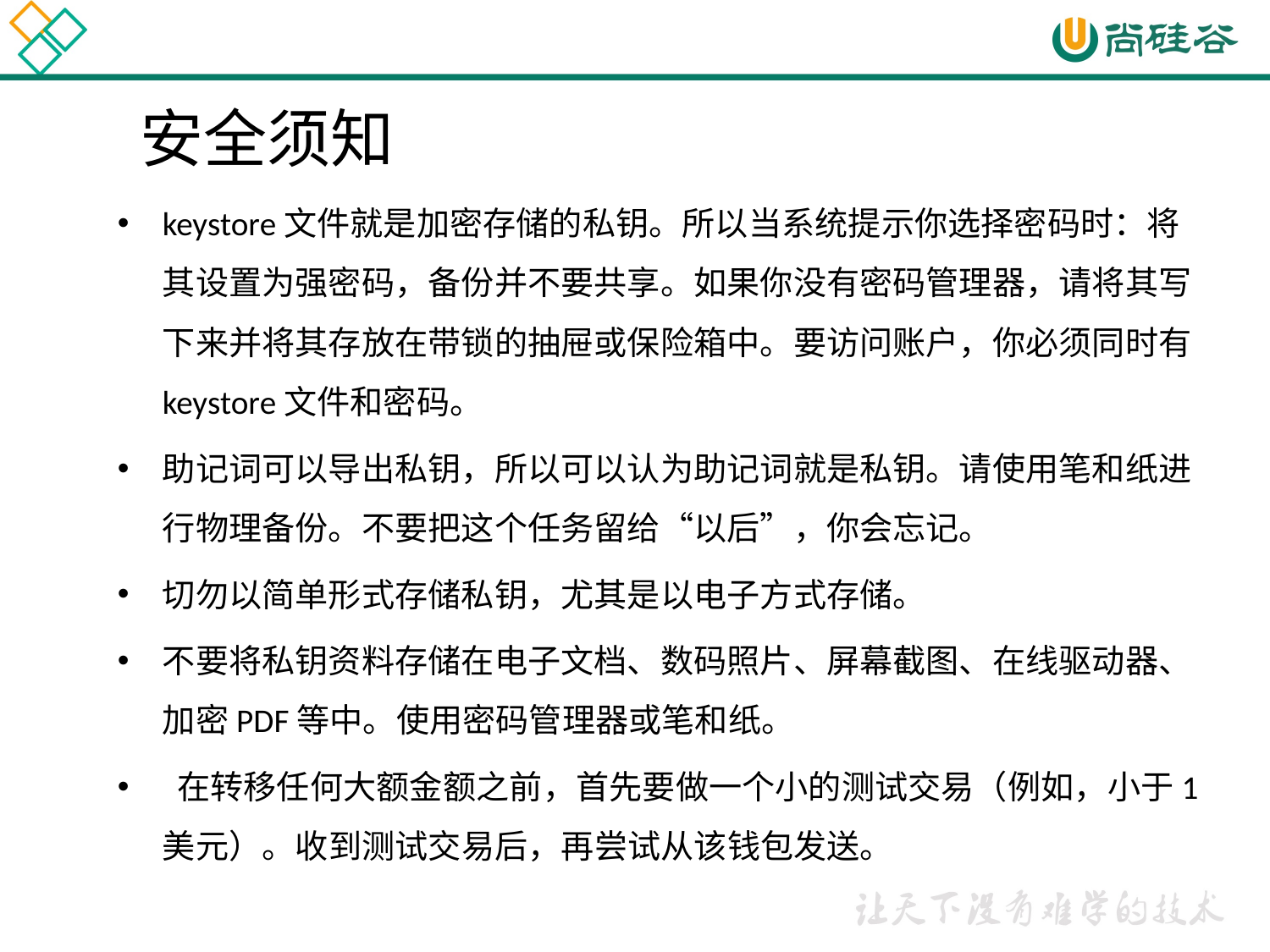

# 安全须知
keystore文件就是加密存储的私钥。所以当系统提示你选择密码时：将其设置为强密码，备份并不要共享。如果你没有密码管理器，请将其写下来并将其存放在带锁的抽屉或保险箱中。要访问账户，你必须同时有 keystore文件和密码。
助记词可以导出私钥，所以可以认为助记词就是私钥。请使用笔和纸进行物理备份。不要把这个任务留给“以后”，你会忘记。
切勿以简单形式存储私钥，尤其是以电子方式存储。
不要将私钥资料存储在电子文档、数码照片、屏幕截图、在线驱动器、加密PDF等中。使用密码管理器或笔和纸。
 在转移任何大额金额之前，首先要做一个小的测试交易（例如，小于1美元）。收到测试交易后，再尝试从该钱包发送。